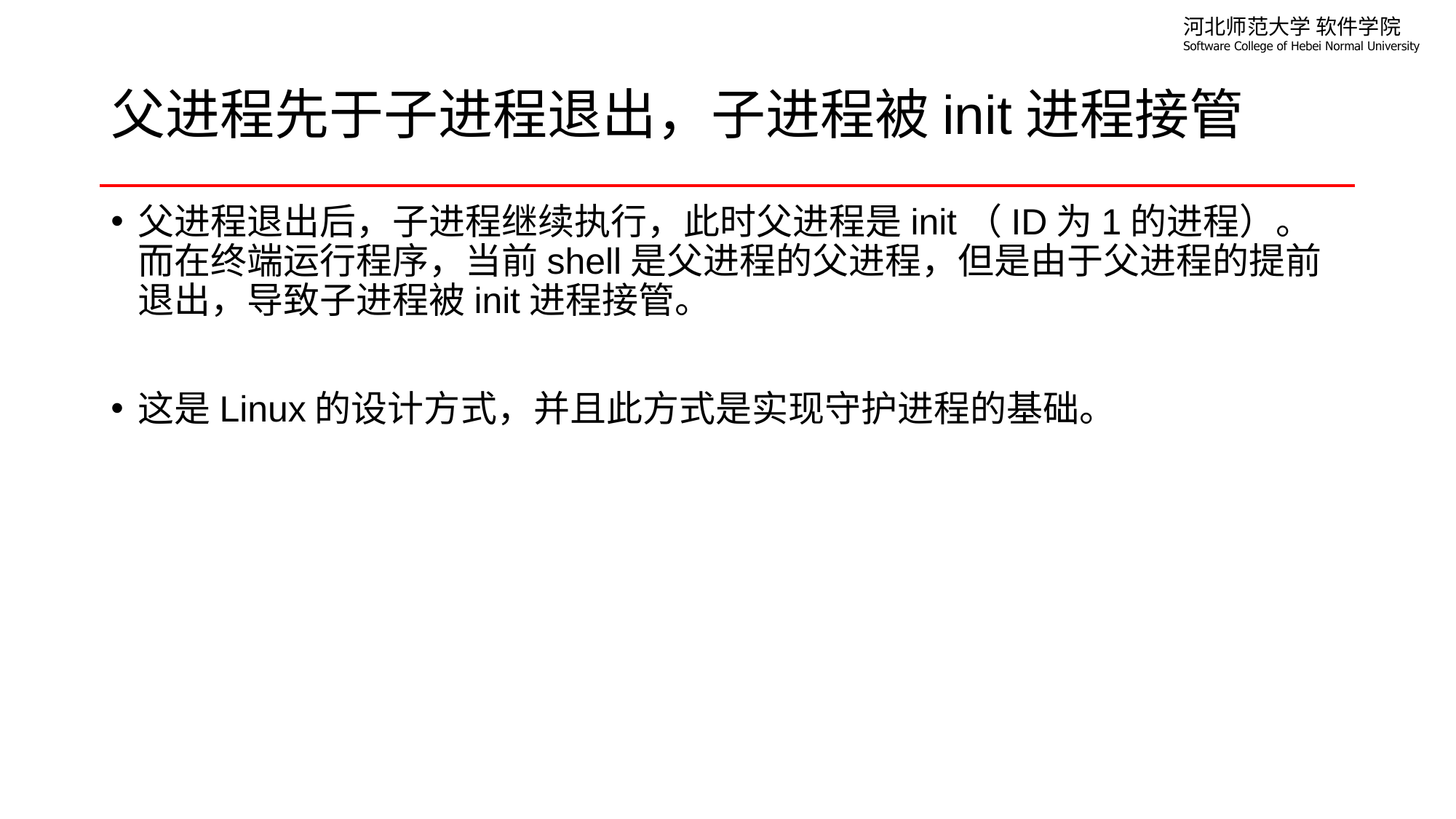

# 父进程先于子进程退出，子进程被init进程接管
父进程退出后，子进程继续执行，此时父进程是init（ID为1的进程）。而在终端运行程序，当前shell是父进程的父进程，但是由于父进程的提前退出，导致子进程被init进程接管。

这是Linux的设计方式，并且此方式是实现守护进程的基础。